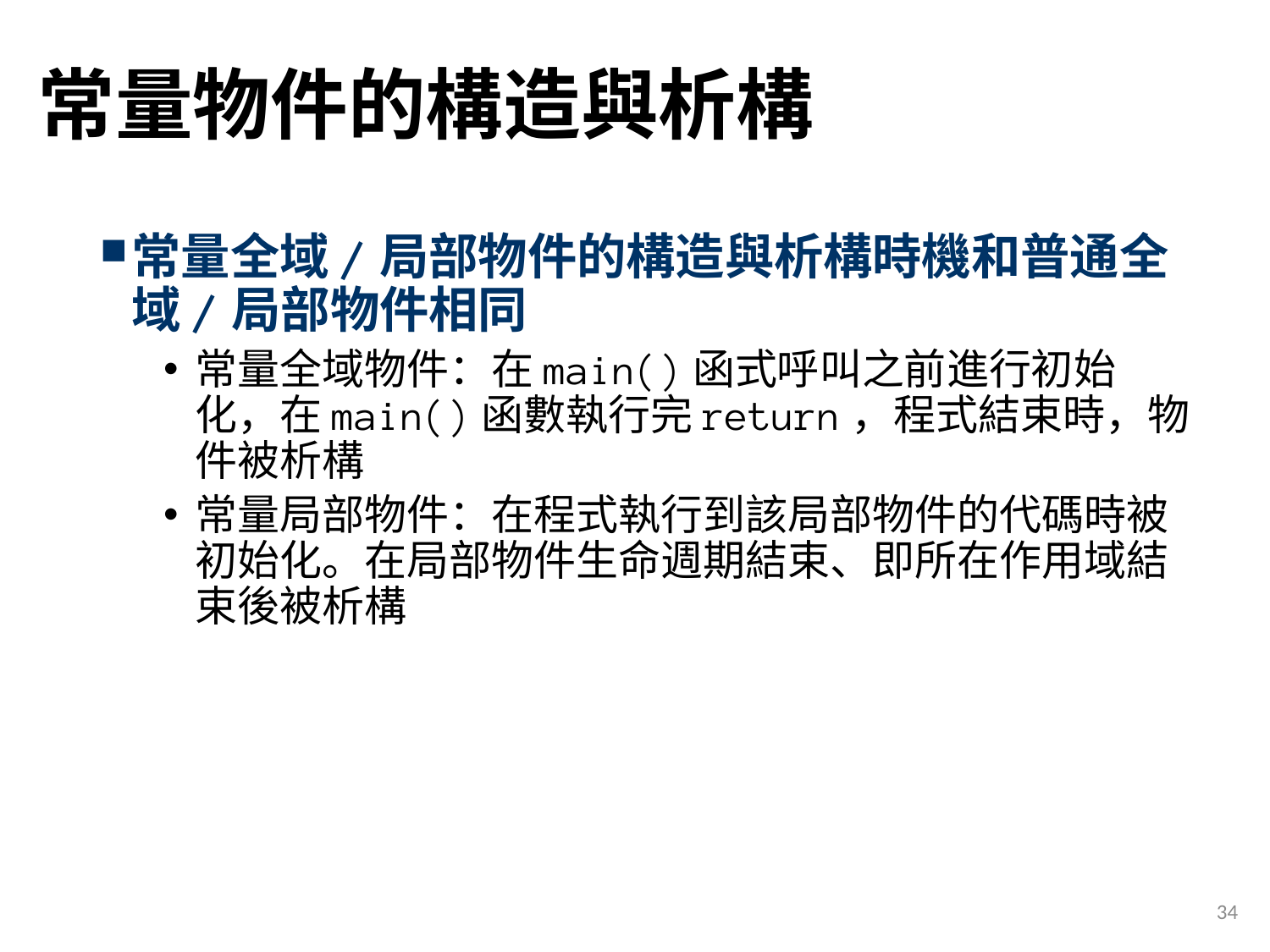

# 常量物件的構造與析構
常量全域/局部物件的構造與析構時機和普通全域/局部物件相同
常量全域物件：在main()函式呼叫之前進行初始化，在main()函數執行完return，程式結束時，物件被析構
常量局部物件：在程式執行到該局部物件的代碼時被初始化。在局部物件生命週期結束、即所在作用域結束後被析構
34